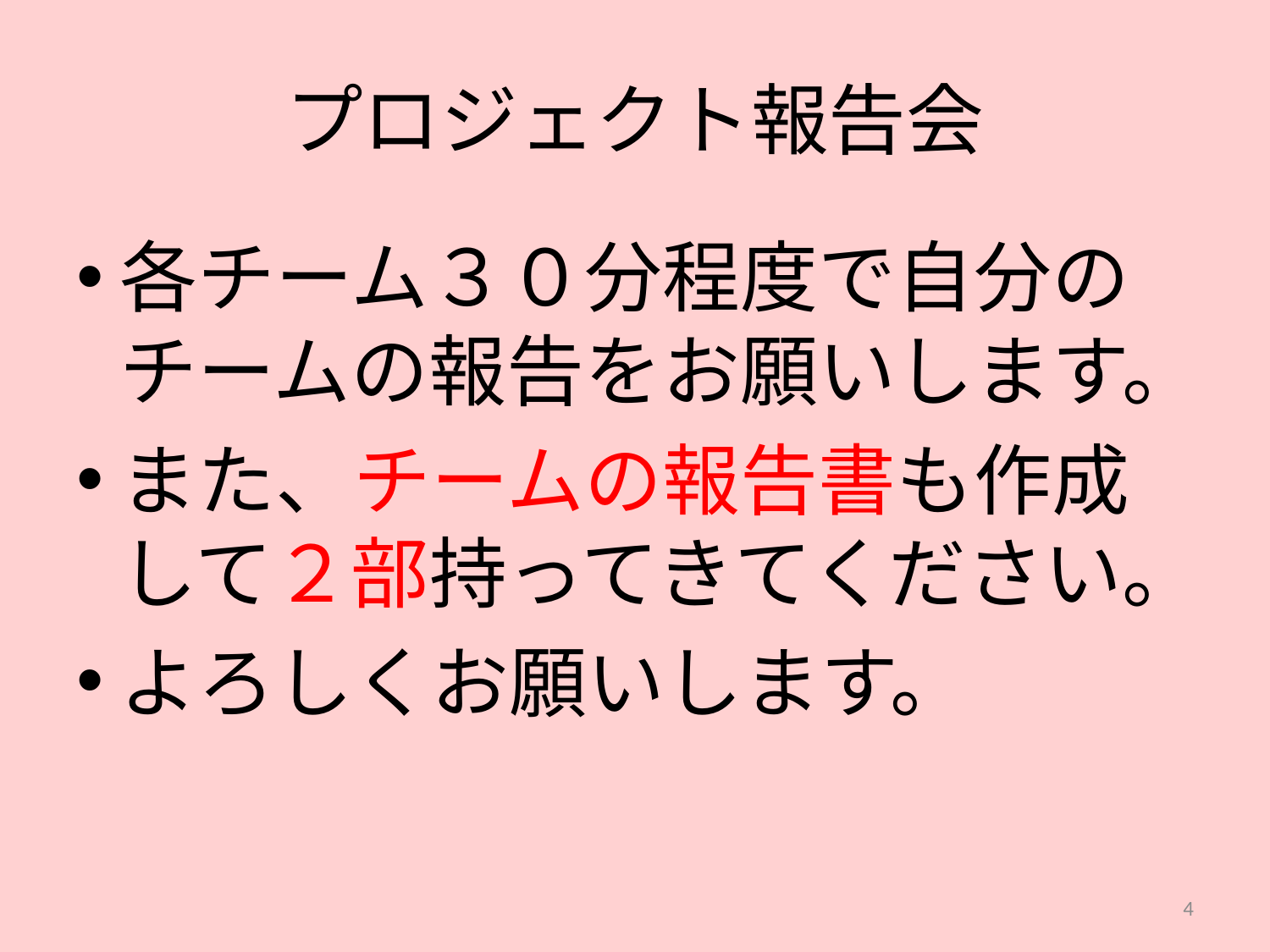

# プロジェクト報告会
各チーム３０分程度で自分のチームの報告をお願いします。
また、チームの報告書も作成して２部持ってきてください。
よろしくお願いします。

4